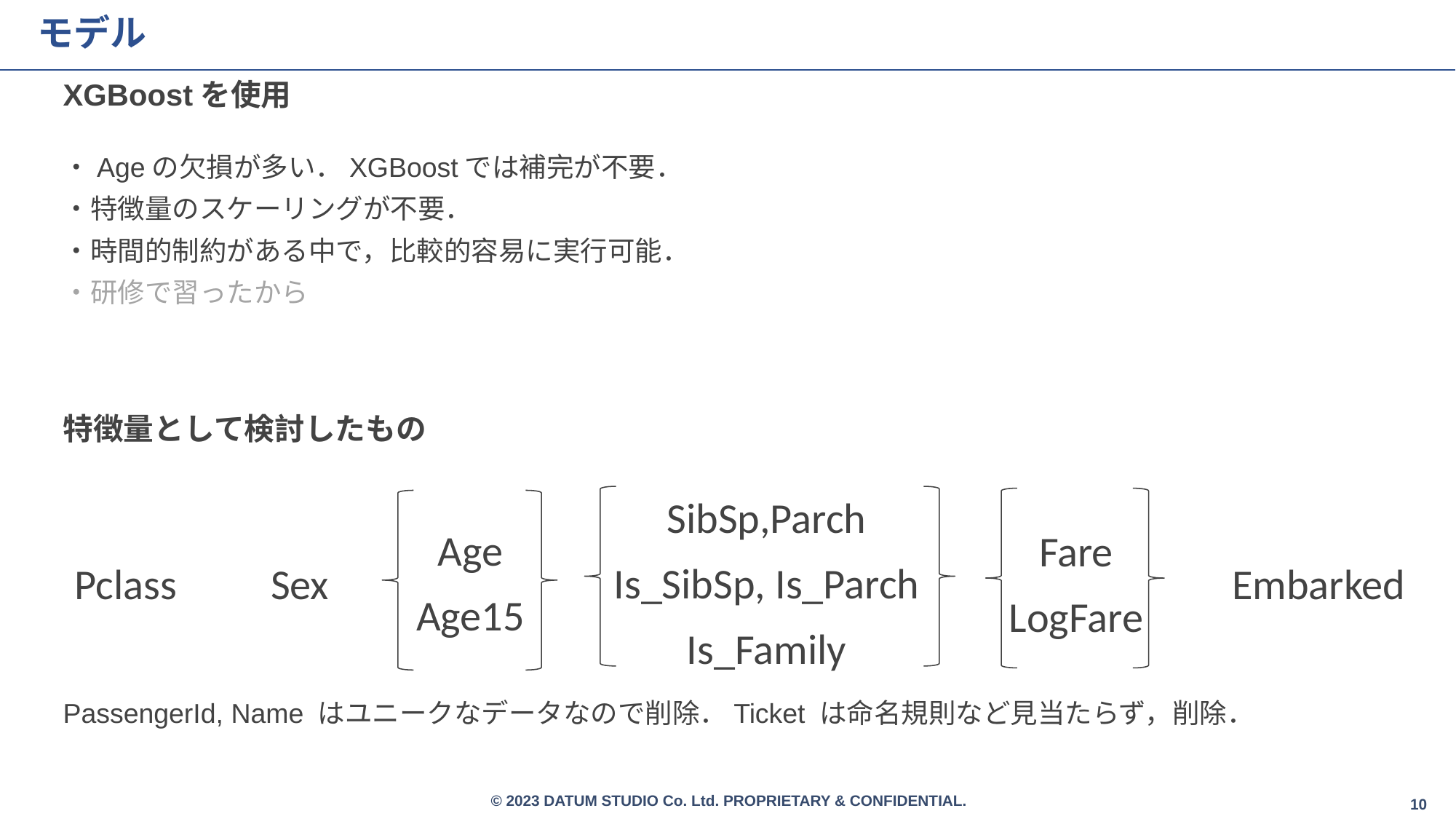

# モデル
XGBoostを使用
・Ageの欠損が多い．XGBoostでは補完が不要．
・特徴量のスケーリングが不要．
・時間的制約がある中で，比較的容易に実行可能．
・研修で習ったから
特徴量として検討したもの
SibSp,Parch

Is_SibSp, Is_Parch

Is_Family

Age

Age15
Fare

LogFare
Pclass
Sex
Embarked
PassengerId, Name はユニークなデータなので削除．Ticket は命名規則など見当たらず，削除．